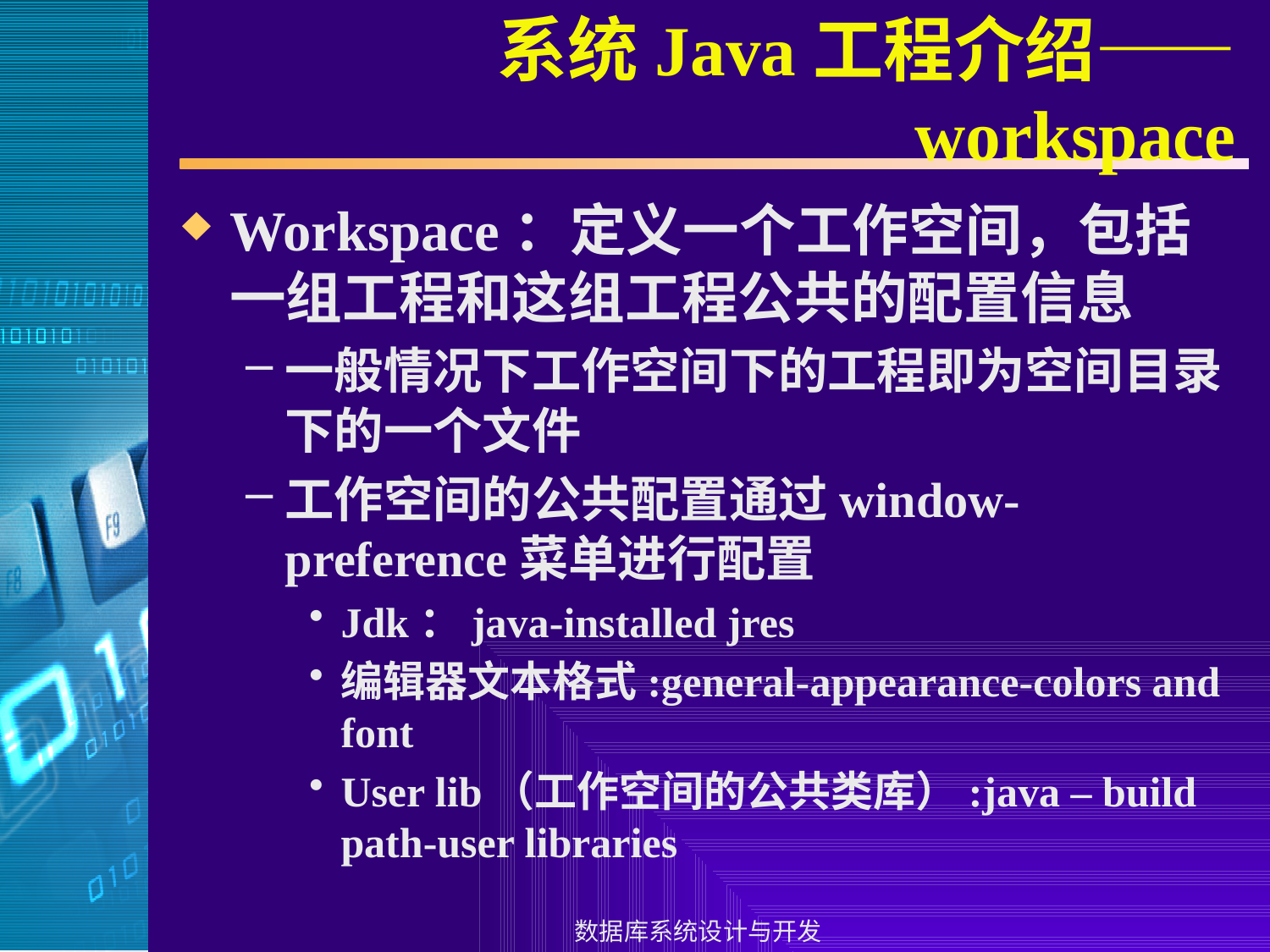

# 系统Java工程介绍—— workspace
Workspace：定义一个工作空间，包括一组工程和这组工程公共的配置信息
一般情况下工作空间下的工程即为空间目录下的一个文件
工作空间的公共配置通过window-preference菜单进行配置
Jdk：java-installed jres
编辑器文本格式:general-appearance-colors and font
User lib（工作空间的公共类库）:java – build path-user libraries
数据库系统设计与开发